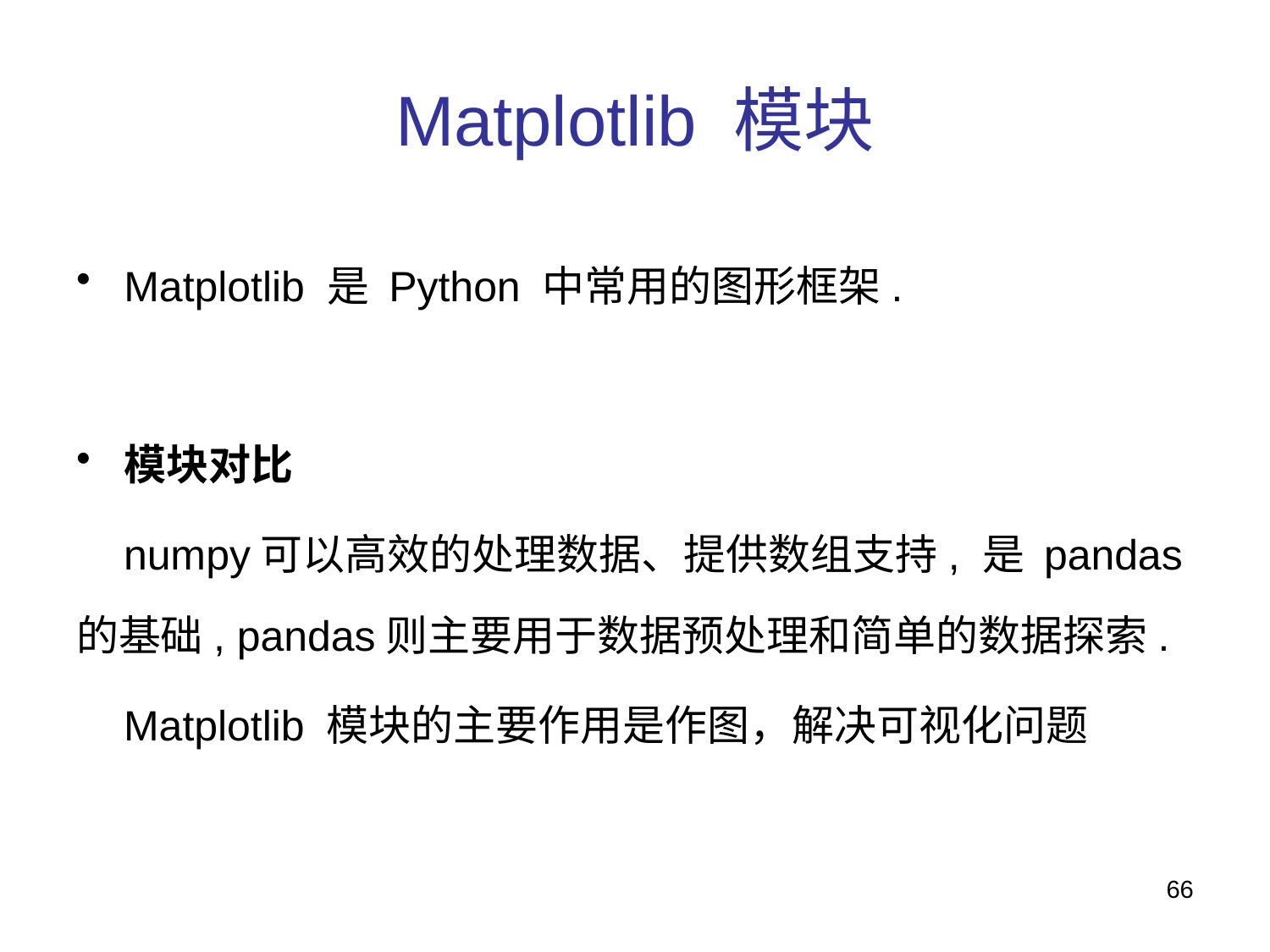

# Matplotlib 模块
Matplotlib 是 Python 中常用的图形框架.

模块对比
    numpy可以高效的处理数据、提供数组支持, 是 pandas的基础, pandas则主要用于数据预处理和简单的数据探索.
    Matplotlib 模块的主要作用是作图，解决可视化问题

66